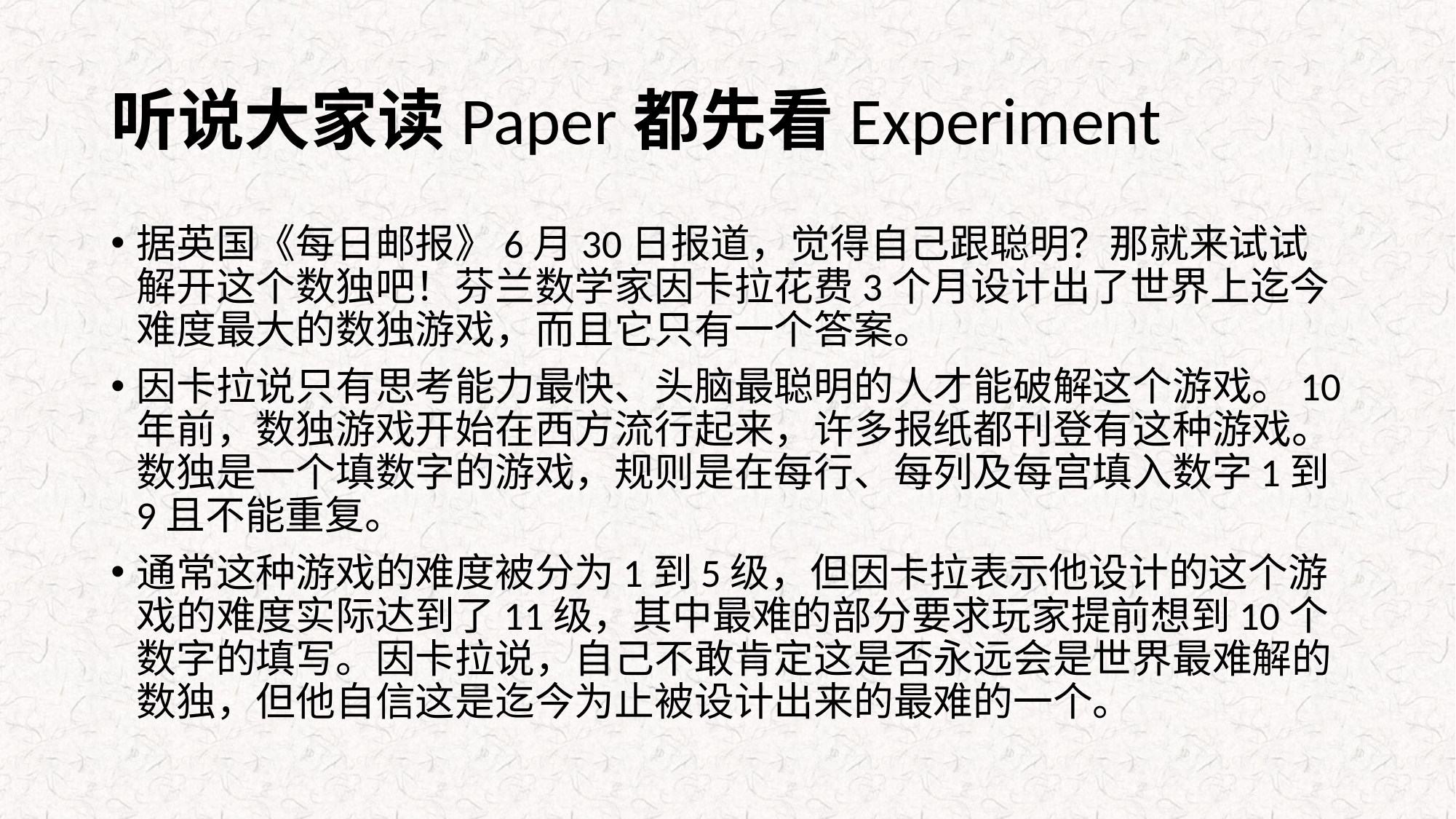

# 听说大家读Paper都先看Experiment
据英国《每日邮报》6月30日报道，觉得自己跟聪明？那就来试试解开这个数独吧！芬兰数学家因卡拉花费3个月设计出了世界上迄今难度最大的数独游戏，而且它只有一个答案。
因卡拉说只有思考能力最快、头脑最聪明的人才能破解这个游戏。10年前，数独游戏开始在西方流行起来，许多报纸都刊登有这种游戏。数独是一个填数字的游戏，规则是在每行、每列及每宫填入数字1到9且不能重复。
通常这种游戏的难度被分为1到5级，但因卡拉表示他设计的这个游戏的难度实际达到了11级，其中最难的部分要求玩家提前想到10个数字的填写。因卡拉说，自己不敢肯定这是否永远会是世界最难解的数独，但他自信这是迄今为止被设计出来的最难的一个。